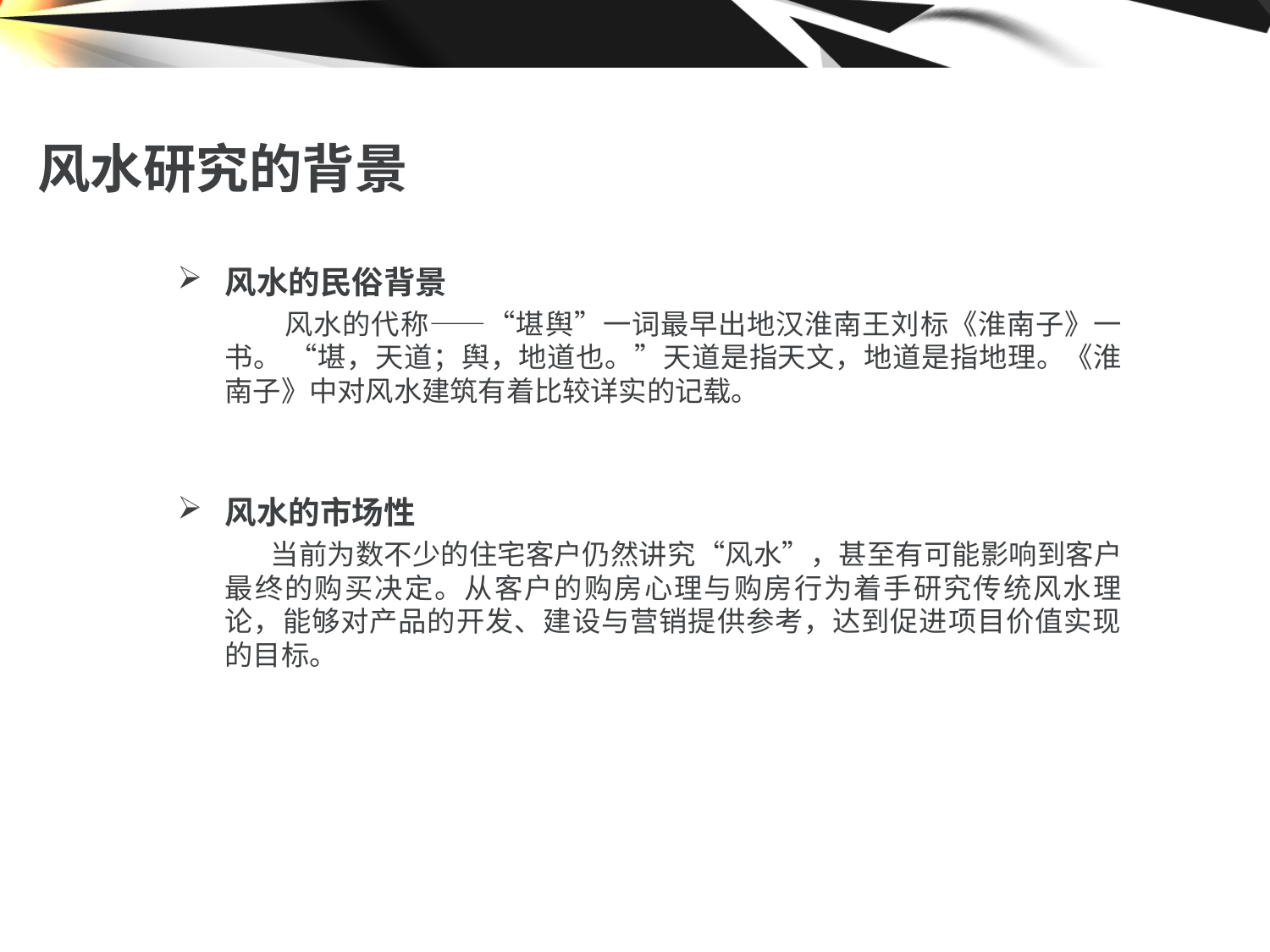

# 风水研究的背景
风水的民俗背景
              风水的代称——“堪舆”一词最早出地汉淮南王刘标《淮南子》一书。 “堪，天道；舆，地道也。”天道是指天文，地道是指地理。《淮南子》中对风水建筑有着比较详实的记载。

风水的市场性
             当前为数不少的住宅客户仍然讲究“风水”，甚至有可能影响到客户最终的购买决定。从客户的购房心理与购房行为着手研究传统风水理论，能够对产品的开发、建设与营销提供参考，达到促进项目价值实现的目标。